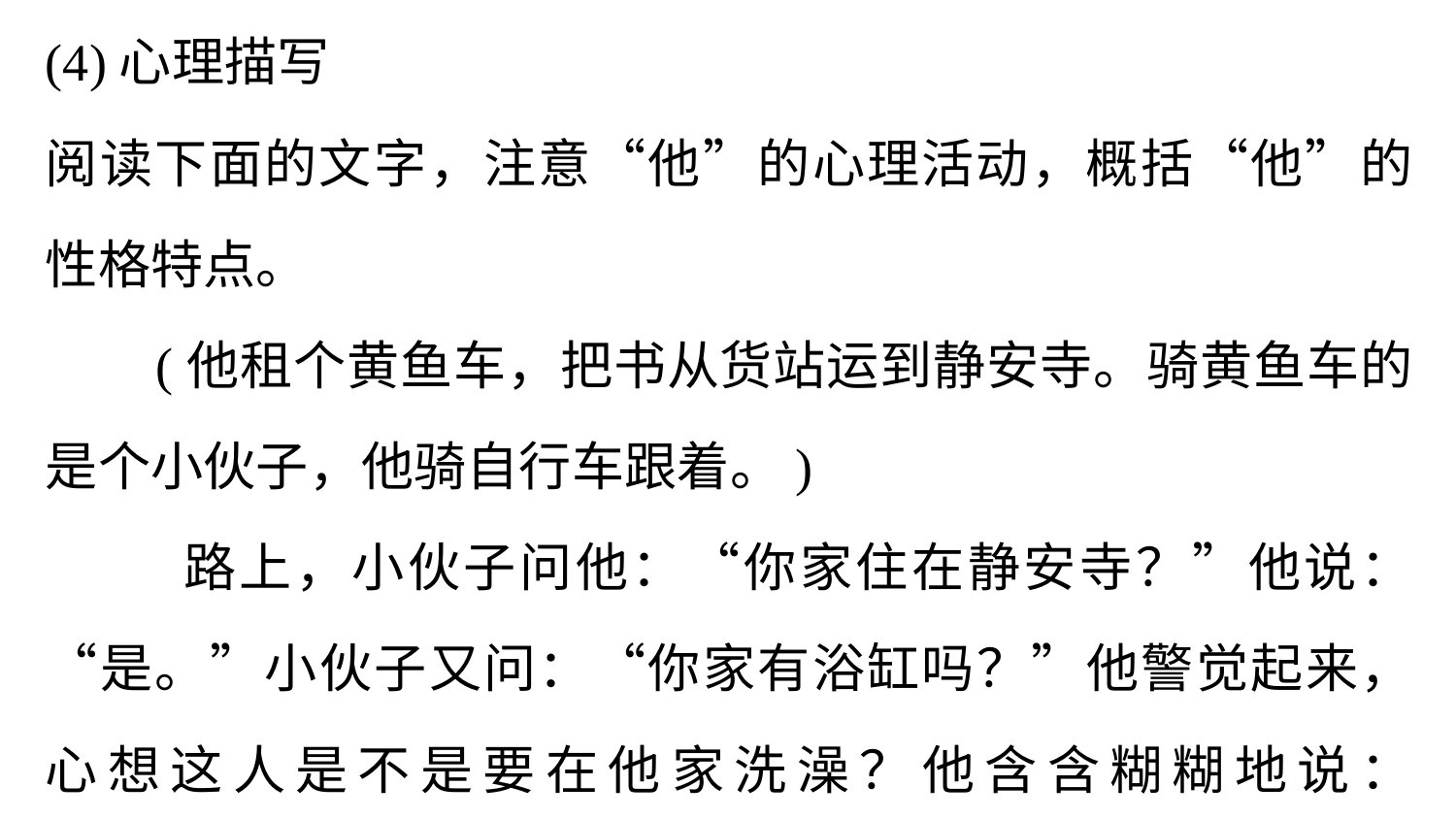

(4)心理描写
阅读下面的文字，注意“他”的心理活动，概括“他”的性格特点。
        (他租个黄鱼车，把书从货站运到静安寺。骑黄鱼车的是个小伙子，他骑自行车跟着。)
        路上，小伙子问他：“你家住在静安寺？”他说：“是。”小伙子又问：“你家有浴缸吗？”他警觉起来，心想这人是不是要在他家洗澡？他含含糊糊地说：“嗯。”小